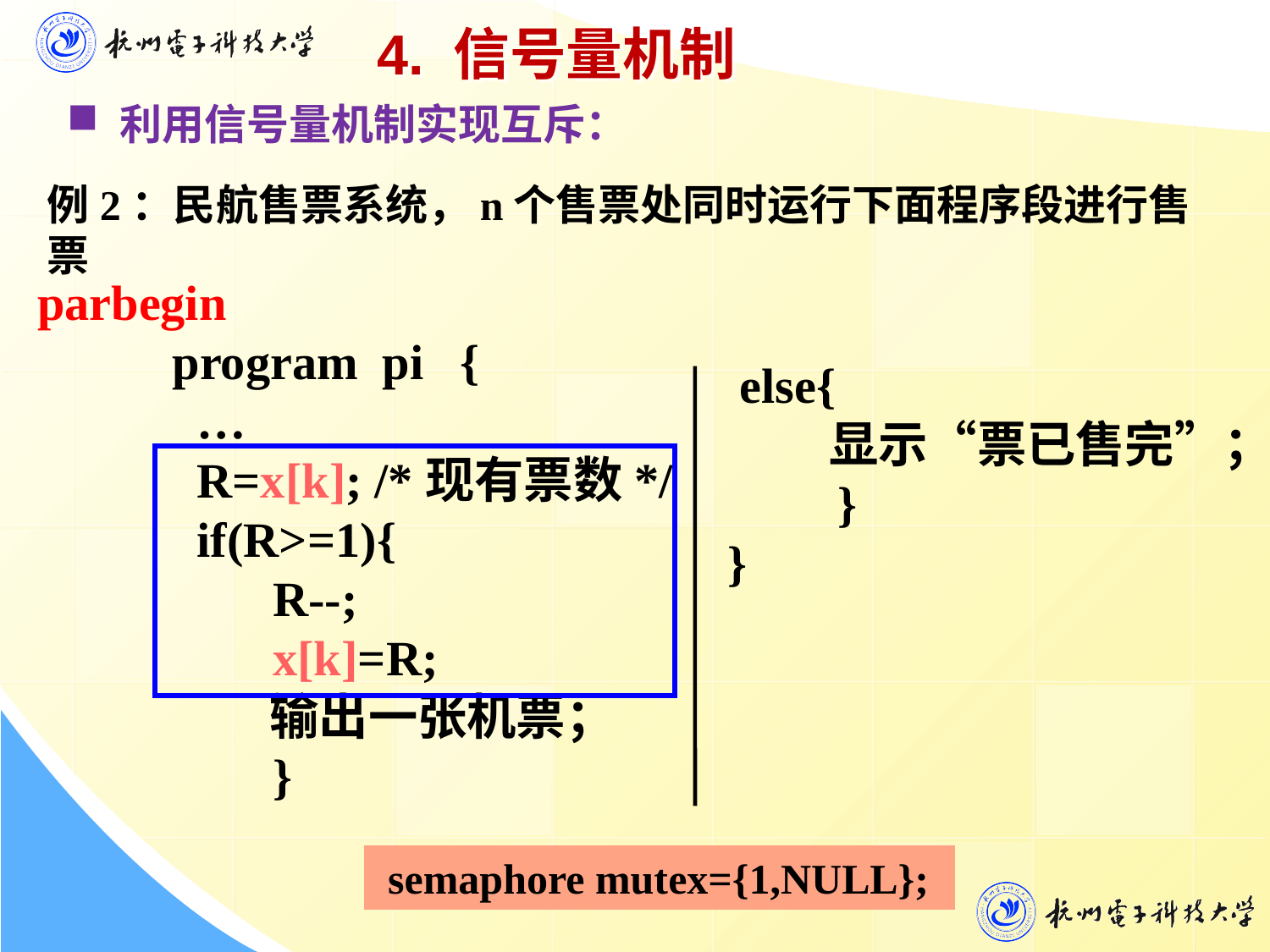

4. 信号量机制
 利用信号量机制实现互斥：
例2：民航售票系统，n个售票处同时运行下面程序段进行售票
parbegin
           program  pi   {
             …
             R=x[k]; /*现有票数*/
             if(R>=1){
              R--;
              x[k]=R;
              输出一张机票；
              }
 else{
        显示“票已售完”；
         }
}

 semaphore mutex={1,NULL};